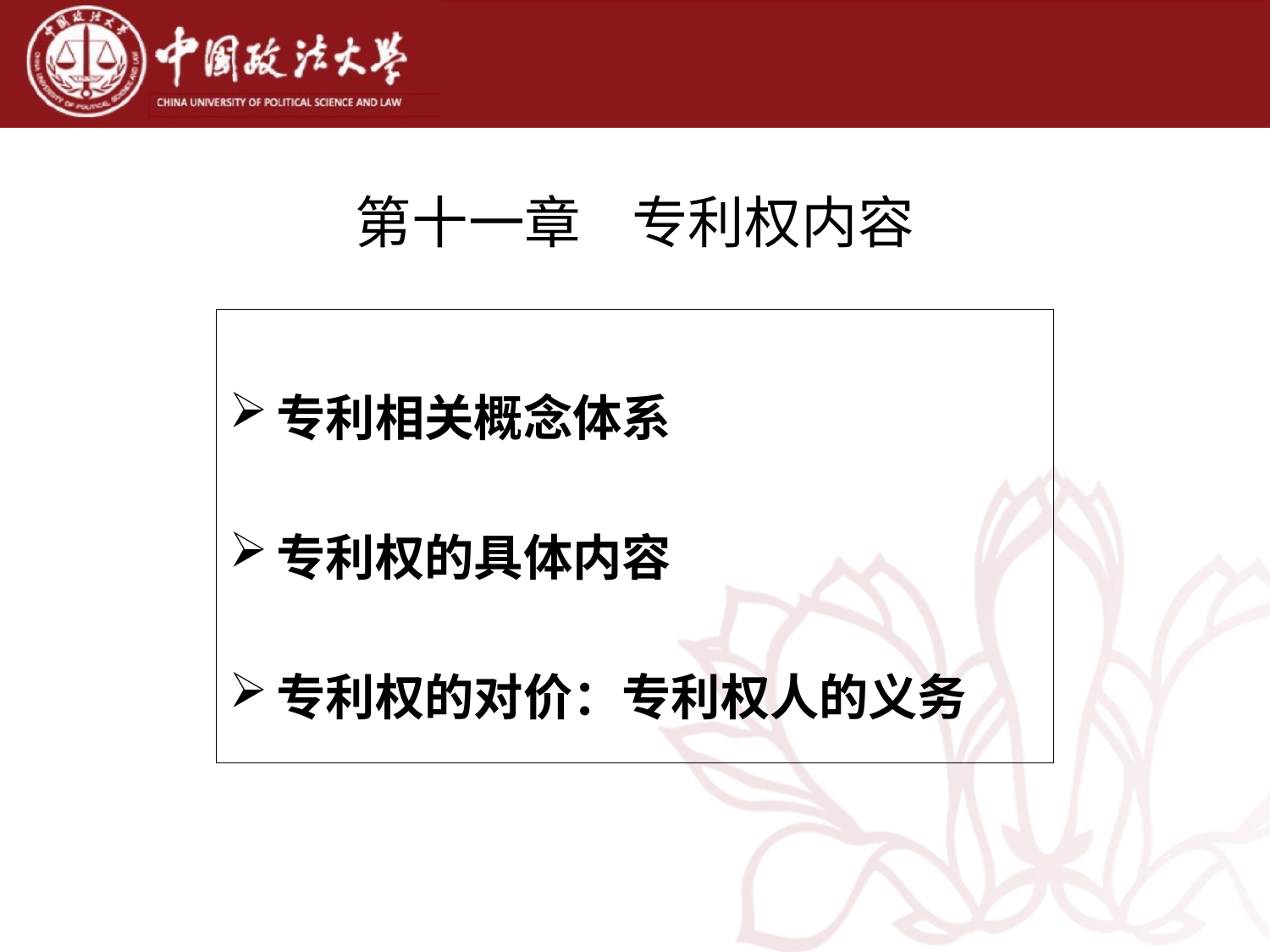

# 第十一章    专利权内容
专利相关概念体系
专利权的具体内容
专利权的对价：专利权人的义务